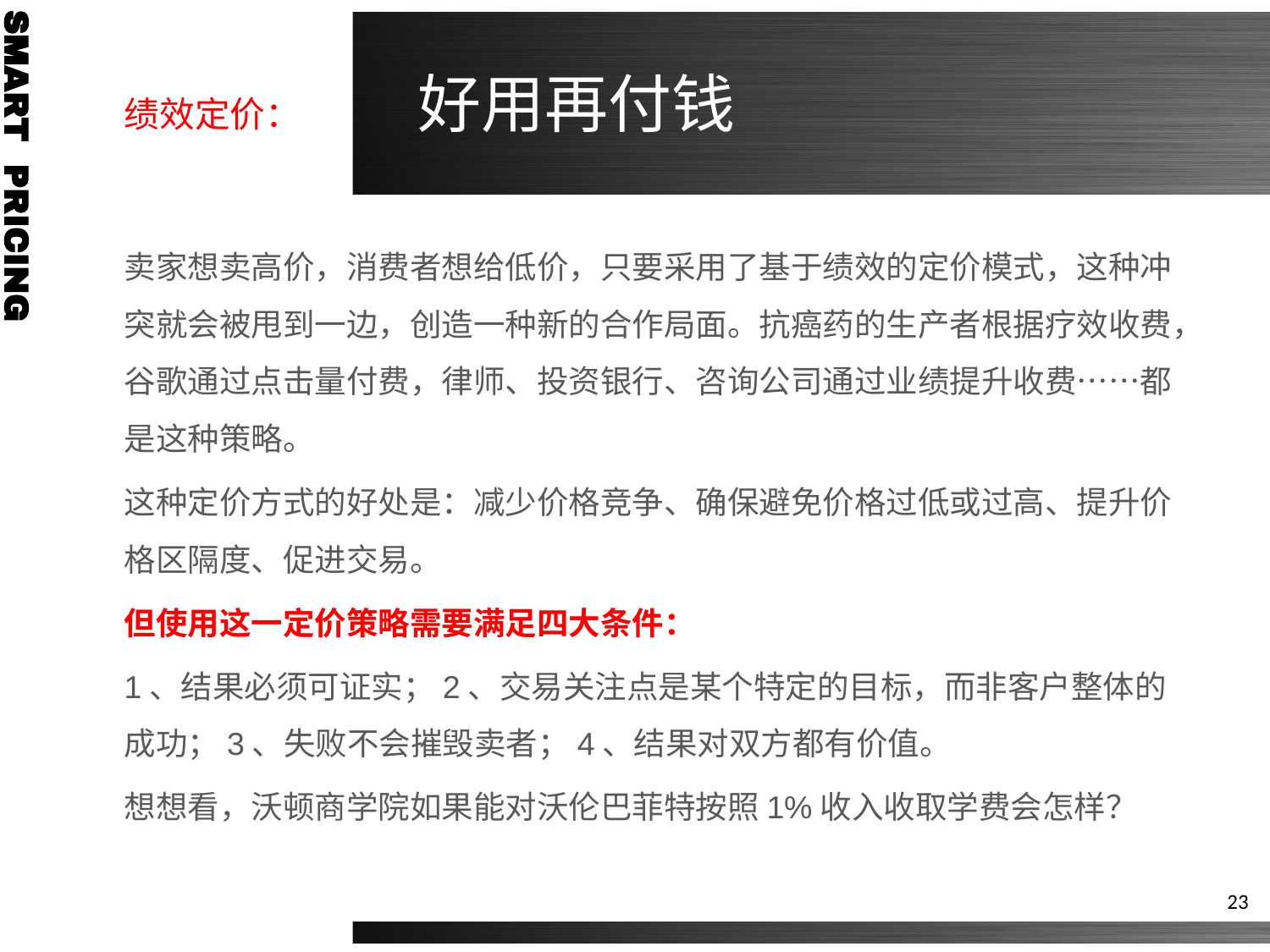

# 绩效定价：               好用再付钱
卖家想卖高价，消费者想给低价，只要采用了基于绩效的定价模式，这种冲突就会被甩到一边，创造一种新的合作局面。抗癌药的生产者根据疗效收费，谷歌通过点击量付费，律师、投资银行、咨询公司通过业绩提升收费……都是这种策略。
这种定价方式的好处是：减少价格竞争、确保避免价格过低或过高、提升价格区隔度、促进交易。
但使用这一定价策略需要满足四大条件：
1、结果必须可证实；2、交易关注点是某个特定的目标，而非客户整体的成功；3、失败不会摧毁卖者；4、结果对双方都有价值。
想想看，沃顿商学院如果能对沃伦巴菲特按照1%收入收取学费会怎样？